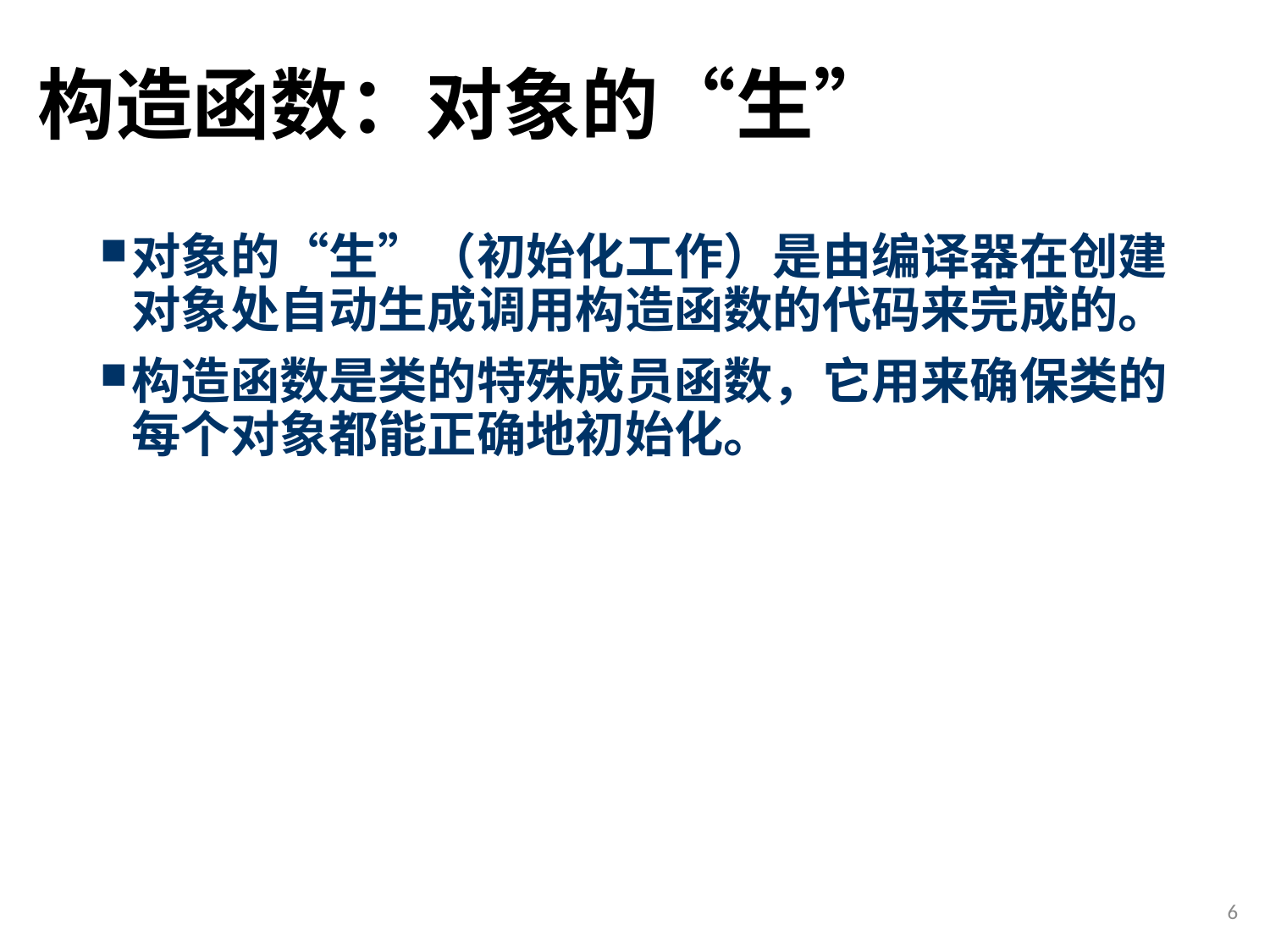

# 构造函数：对象的“生”
对象的“生”（初始化工作）是由编译器在创建对象处自动生成调用构造函数的代码来完成的。
构造函数是类的特殊成员函数，它用来确保类的每个对象都能正确地初始化。
6